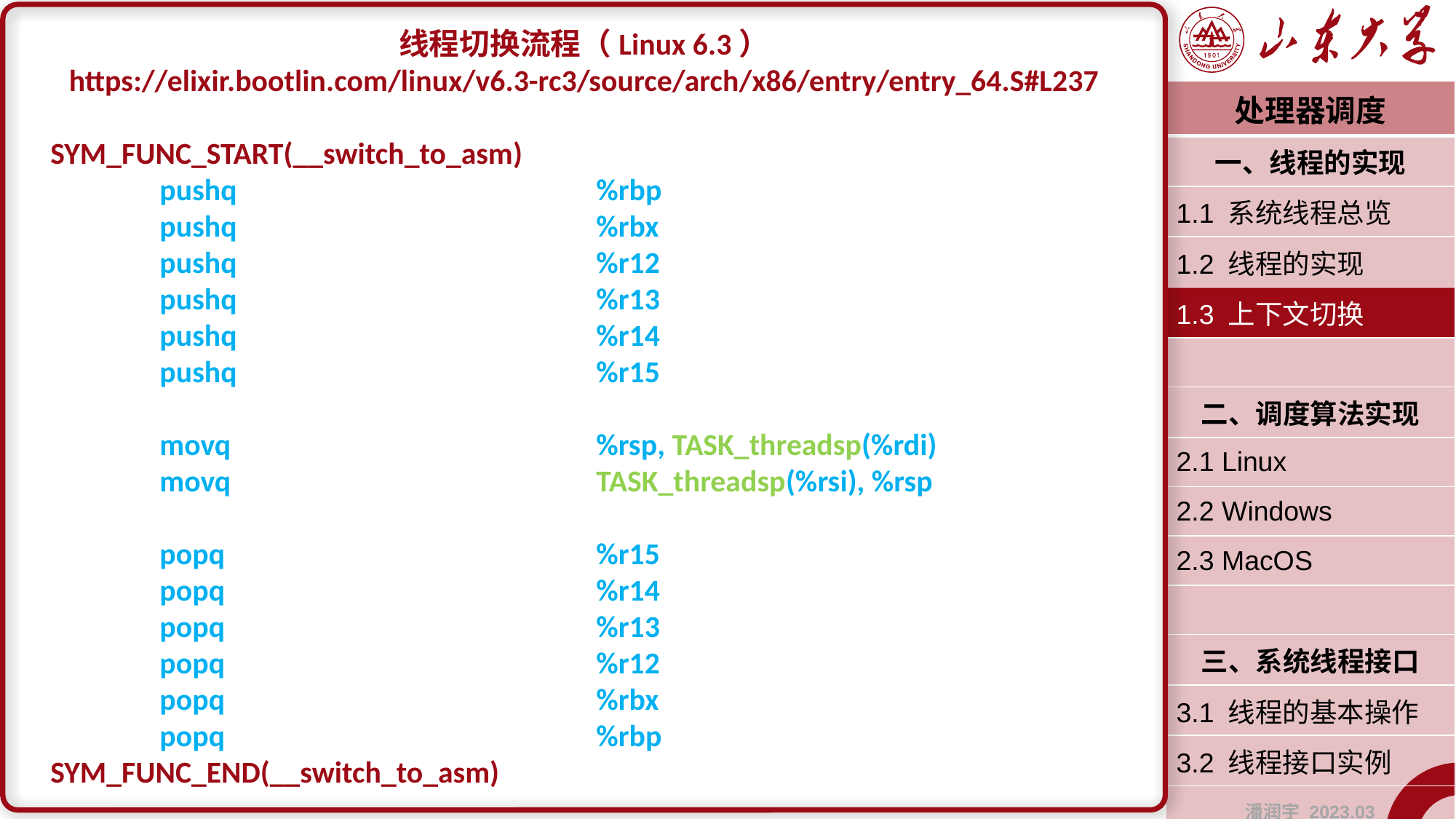

线程切换流程（Linux 6.3）
https://elixir.bootlin.com/linux/v6.3-rc3/source/arch/x86/entry/entry_64.S#L237

SYM_FUNC_START(__switch_to_asm)
	pushq				%rbp
	pushq				%rbx
	pushq				%r12
	pushq				%r13
	pushq				%r14
	pushq				%r15

	movq				%rsp, TASK_threadsp(%rdi)
	movq				TASK_threadsp(%rsi), %rsp

	popq				%r15
	popq				%r14
	popq				%r13
	popq				%r12
	popq				%rbx
	popq				%rbp
SYM_FUNC_END(__switch_to_asm)
| 处理器调度 |
| --- |
| 一、线程的实现 |
| 1.1 系统线程总览 |
| 1.2 线程的实现 |
| 1.3 上下文切换 |
|  |
| 二、调度算法实现 |
| 2.1 Linux |
| 2.2 Windows |
| 2.3 MacOS |
|  |
| 三、系统线程接口 |
| 3.1 线程的基本操作 |
| 3.2 线程接口实例 |
| 潘润宇 2023.03 |